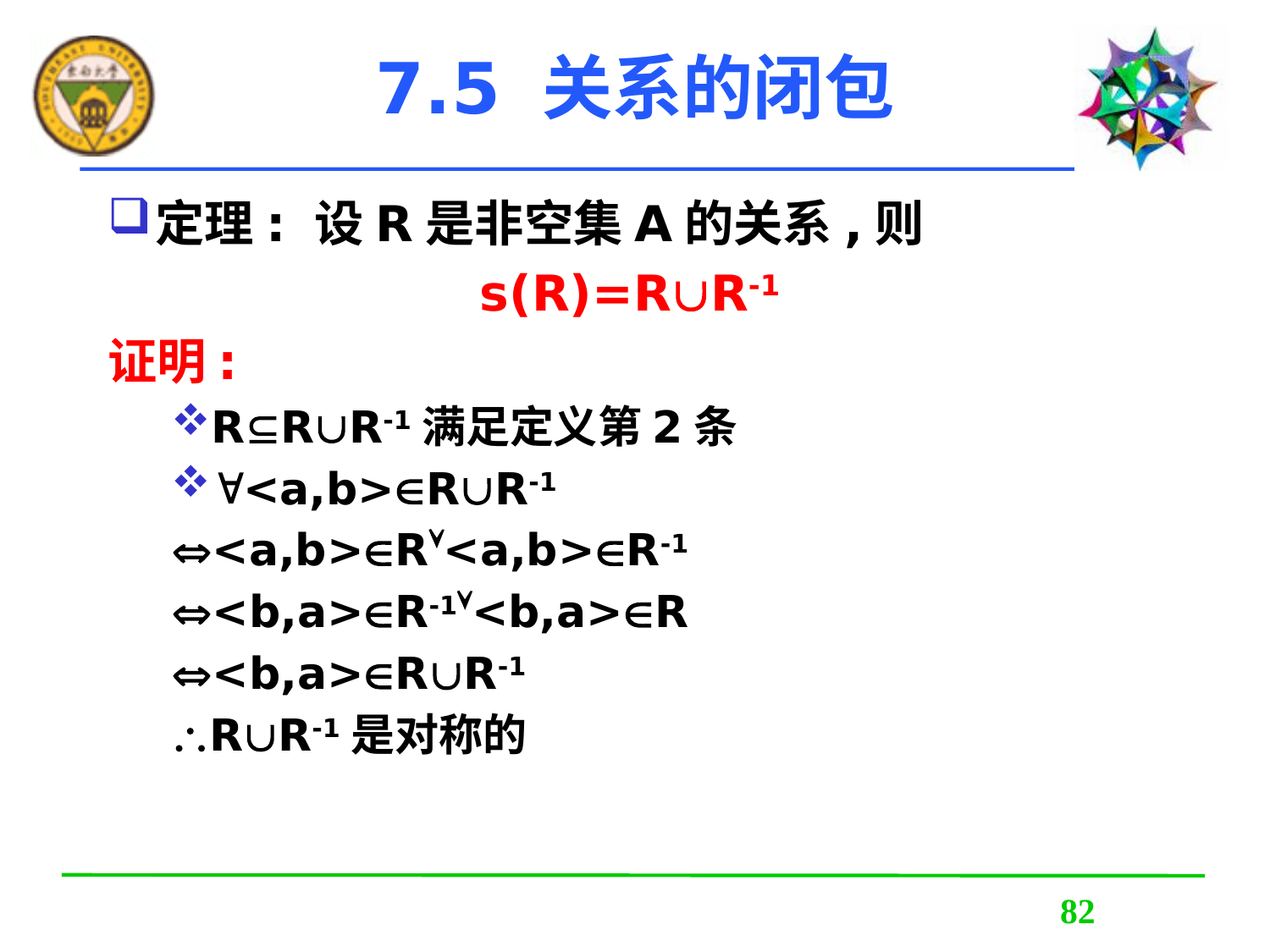

# 7.5 关系的闭包
定理: 设R是非空集A的关系,则
s(R)=R∪R-1
证明:
R⊆R∪R-1满足定义第2条
∀<a,b>∈R∪R-1
⇔<a,b>∈R∨<a,b>∈R-1
⇔<b,a>∈R-1∨<b,a>∈R
⇔<b,a>∈R∪R-1
∴R∪R-1是对称的